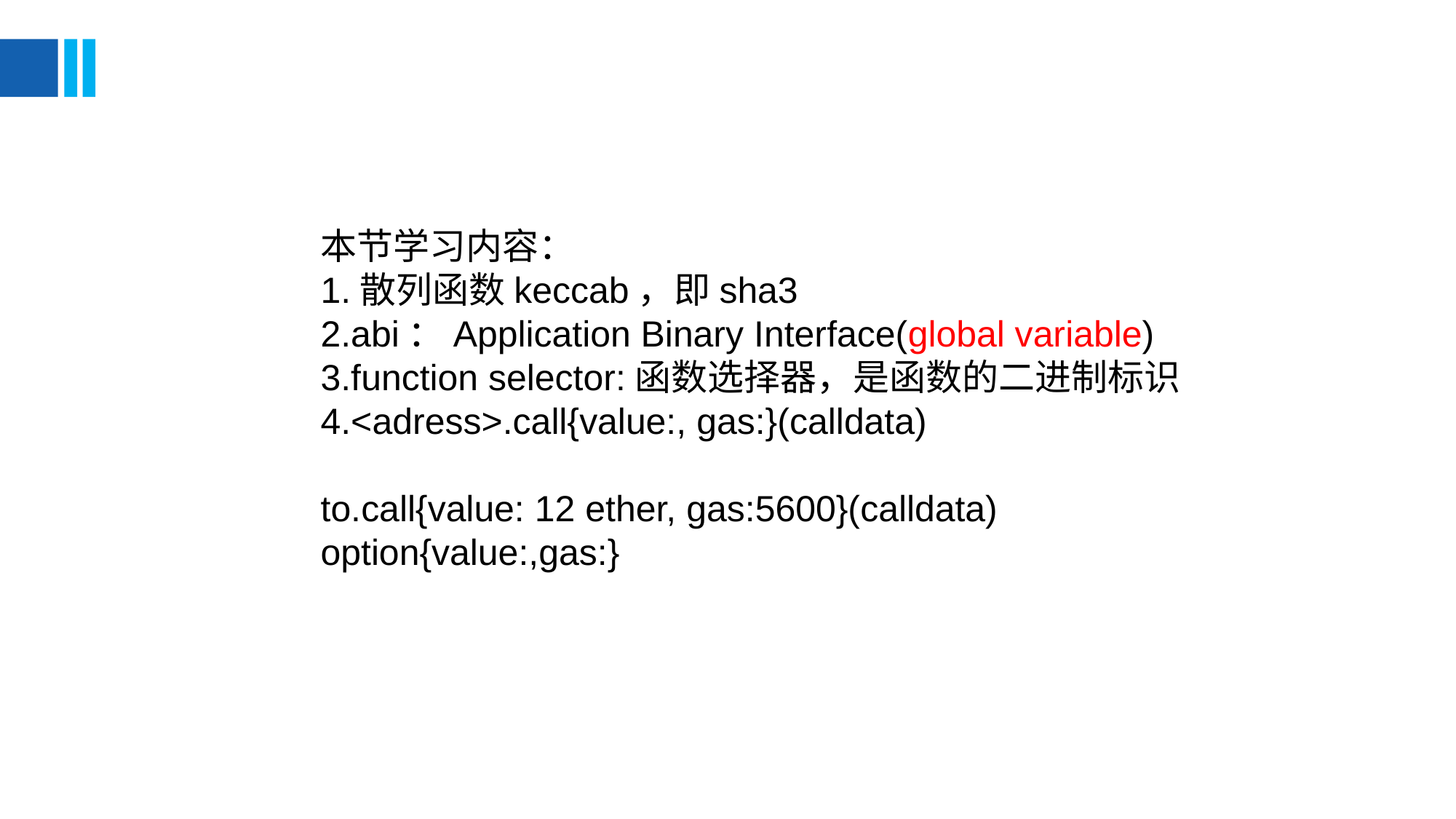

本节学习内容：
1.散列函数keccab，即sha3
2.abi：Application Binary Interface(global variable)
3.function selector:函数选择器，是函数的二进制标识
4.<adress>.call{value:, gas:}(calldata)

to.call{value: 12 ether, gas:5600}(calldata)
option{value:,gas:}